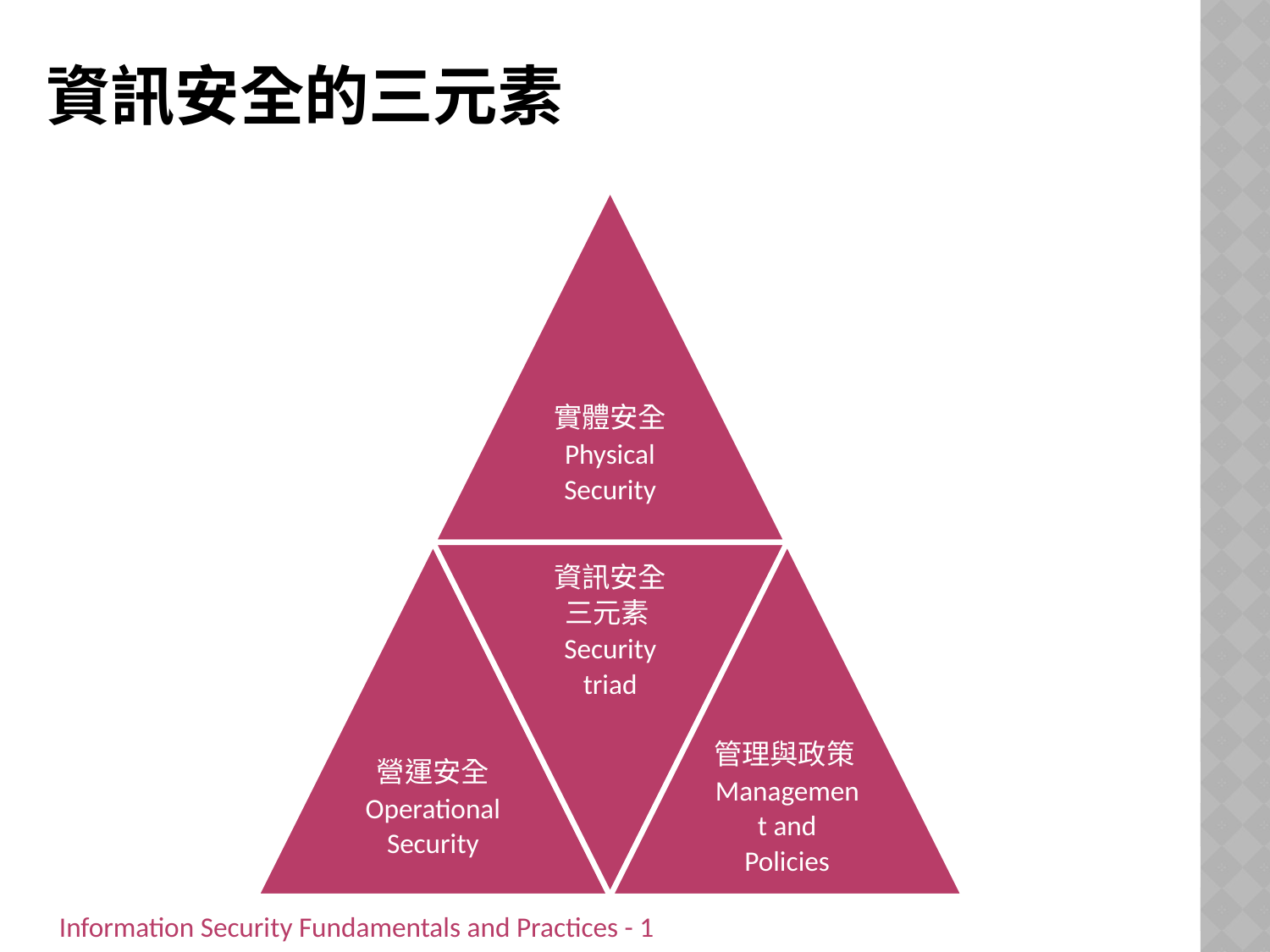

# 資訊安全的三元素
實體安全 Physical Security
營運安全 Operational Security
資訊安全
三元素
Security triad
管理與政策Management and Policies